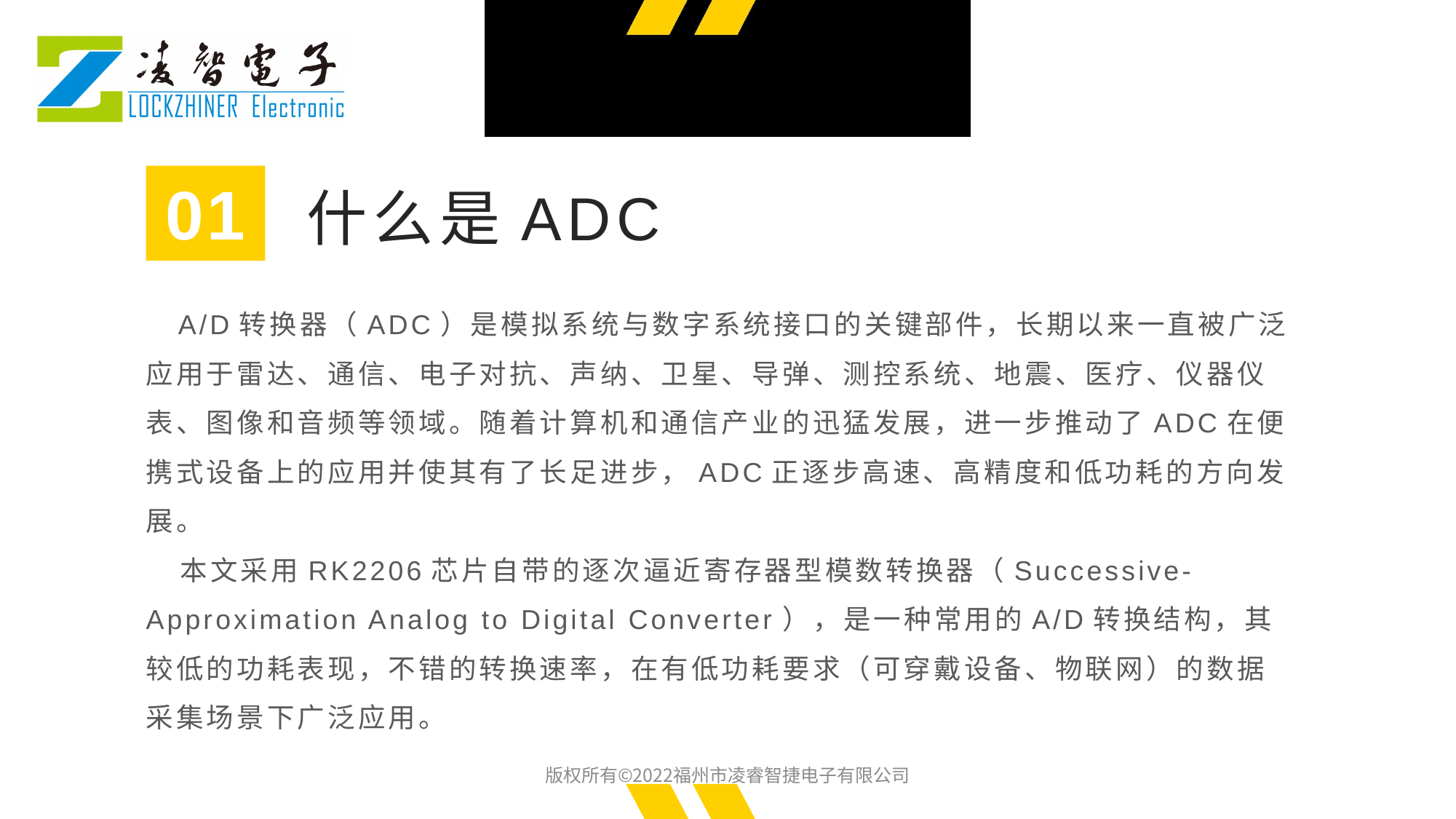

01
什么是ADC
   A/D转换器（ADC）是模拟系统与数字系统接口的关键部件，长期以来一直被广泛应用于雷达、通信、电子对抗、声纳、卫星、导弹、测控系统、地震、医疗、仪器仪表、图像和音频等领域。随着计算机和通信产业的迅猛发展，进一步推动了ADC在便携式设备上的应用并使其有了长足进步，ADC正逐步高速、高精度和低功耗的方向发展。
   本文采用RK2206芯片自带的逐次逼近寄存器型模数转换器（Successive-Approximation Analog to Digital Converter），是一种常用的A/D转换结构，其较低的功耗表现，不错的转换速率，在有低功耗要求（可穿戴设备、物联网）的数据采集场景下广泛应用。
版权所有©2022福州市凌睿智捷电子有限公司
3